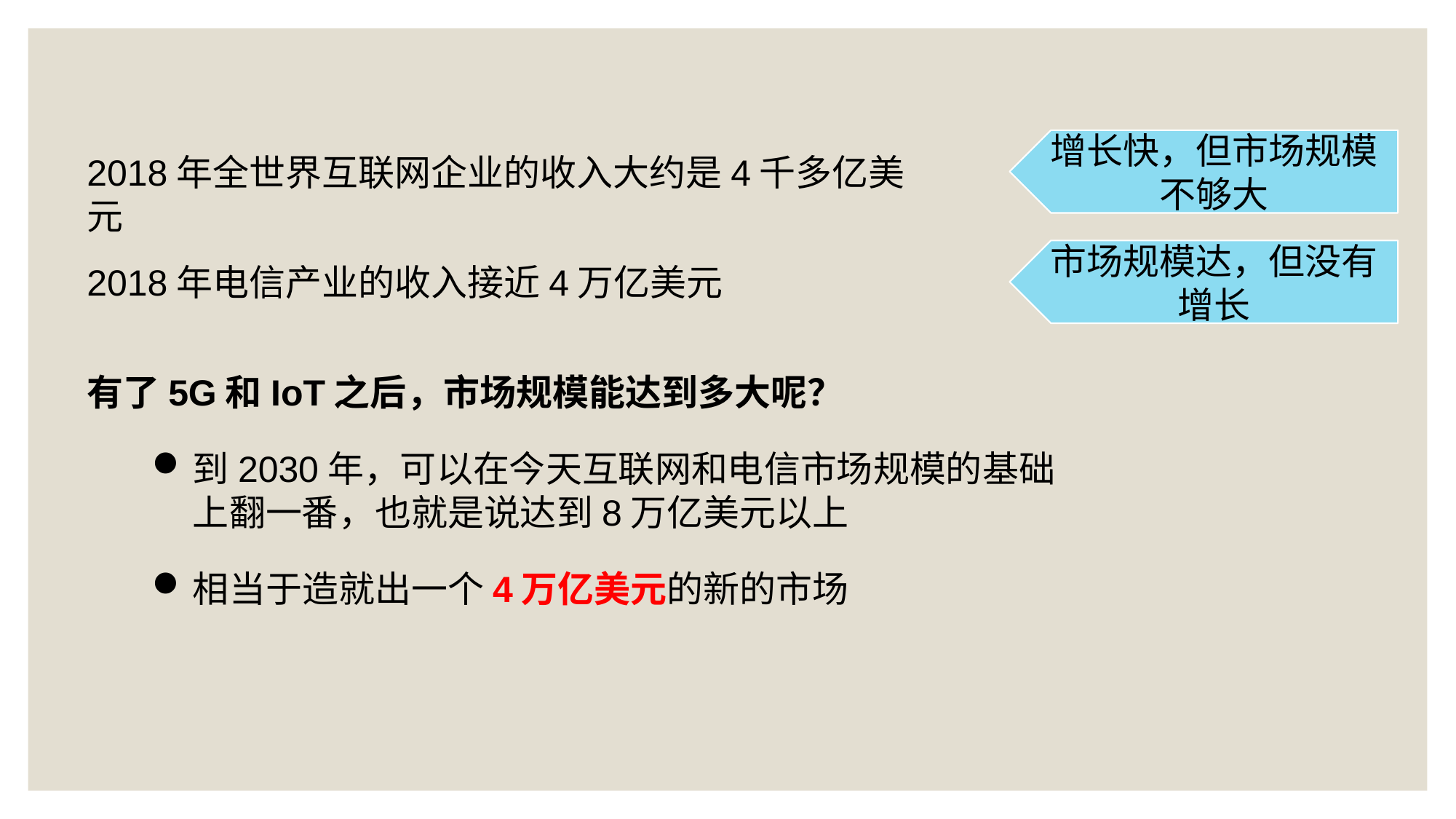

增长快，但市场规模不够大
2018年全世界互联网企业的收入大约是4千多亿美元
市场规模达，但没有增长
2018年电信产业的收入接近4万亿美元
有了5G和IoT之后，市场规模能达到多大呢？
到2030年，可以在今天互联网和电信市场规模的基础上翻一番，也就是说达到8万亿美元以上
相当于造就出一个4万亿美元的新的市场